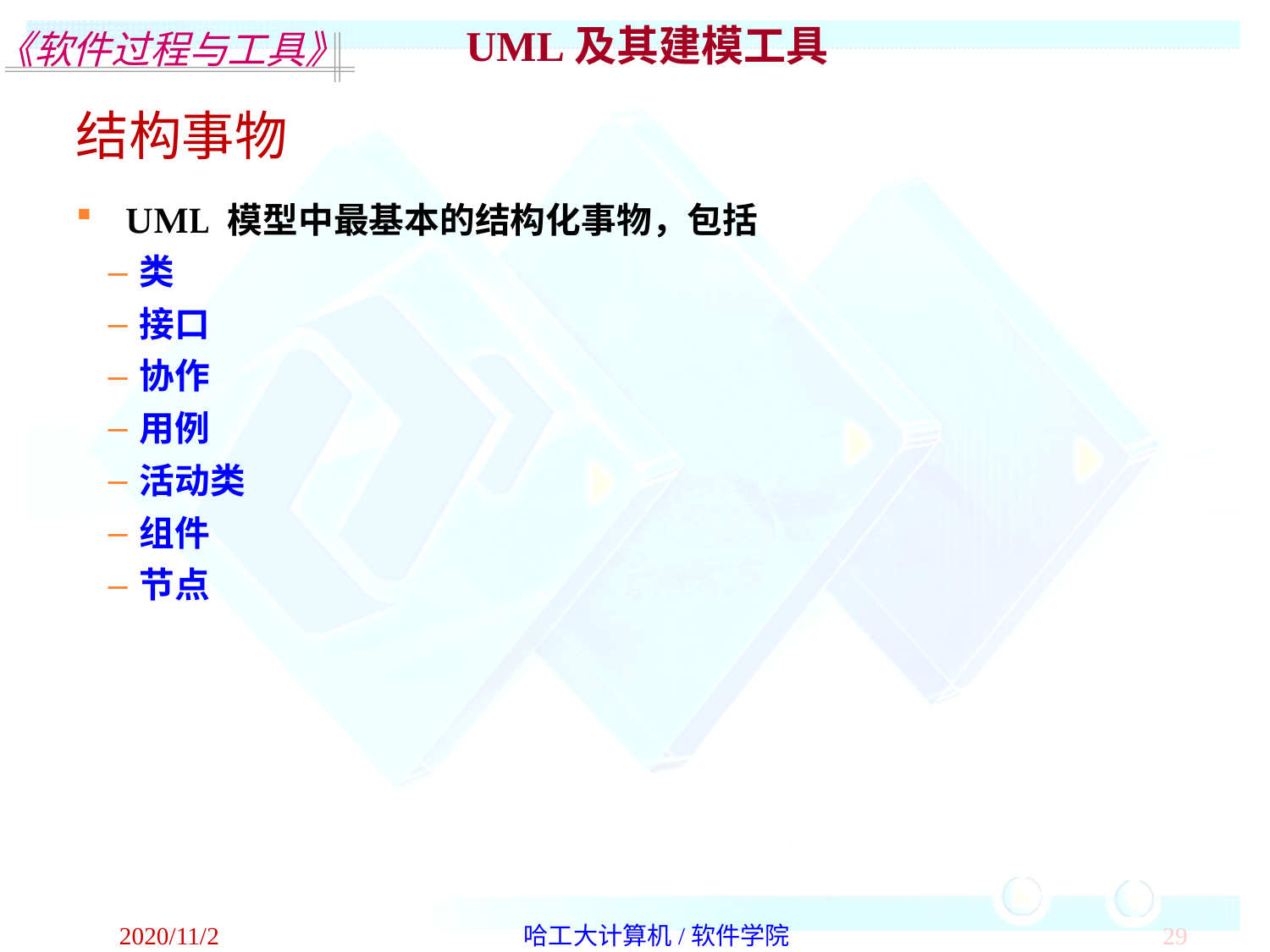

UML及其建模工具
结构事物
UML 模型中最基本的结构化事物，包括
类
接口
协作
用例
活动类
组件
节点